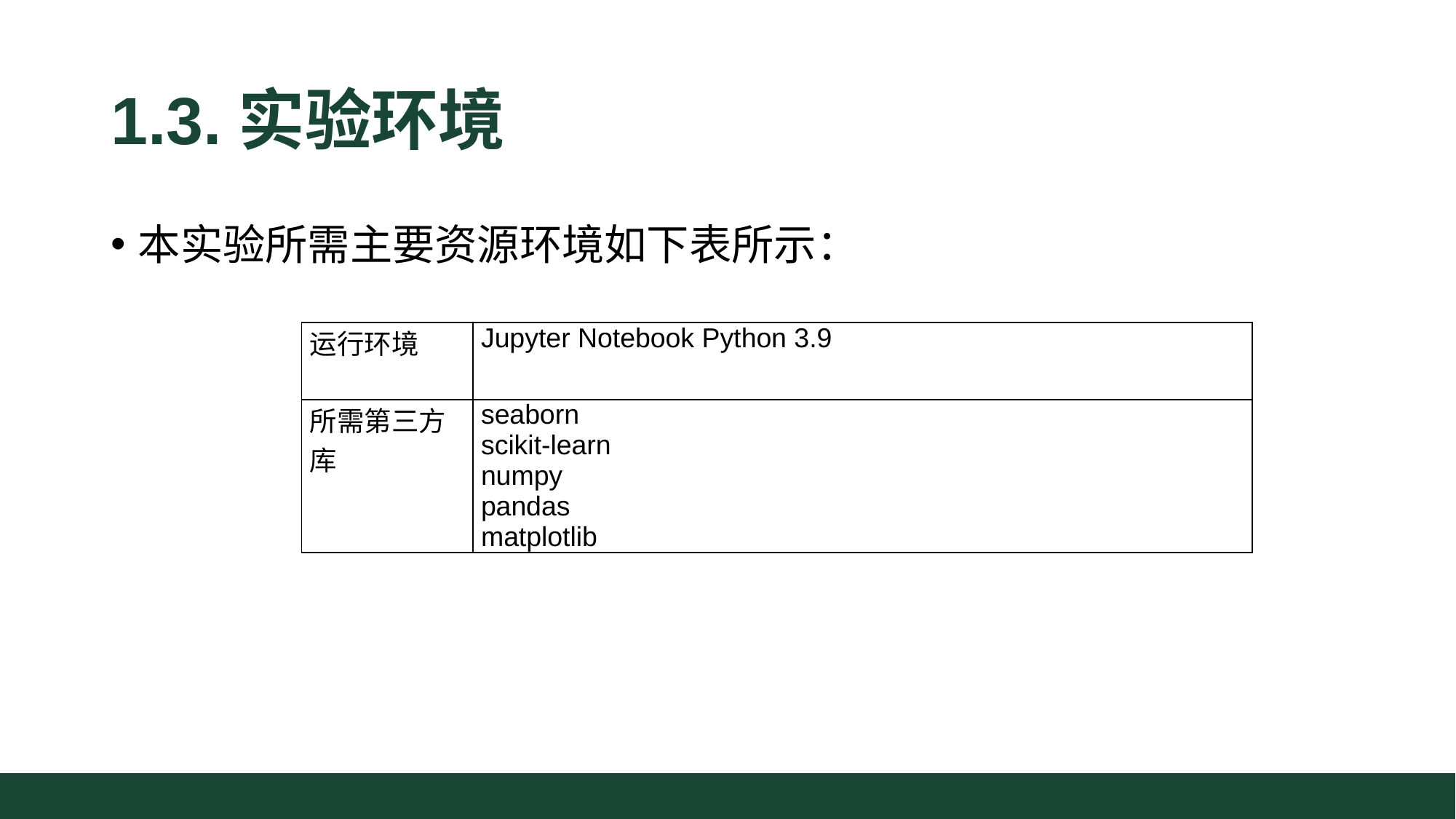

# 1.3.实验环境
本实验所需主要资源环境如下表所示：

| 运行环境 | Jupyter Notebook Python 3.9 |
| --- | --- |
| 所需第三方库 | seaborn scikit-learn numpy pandas matplotlib |